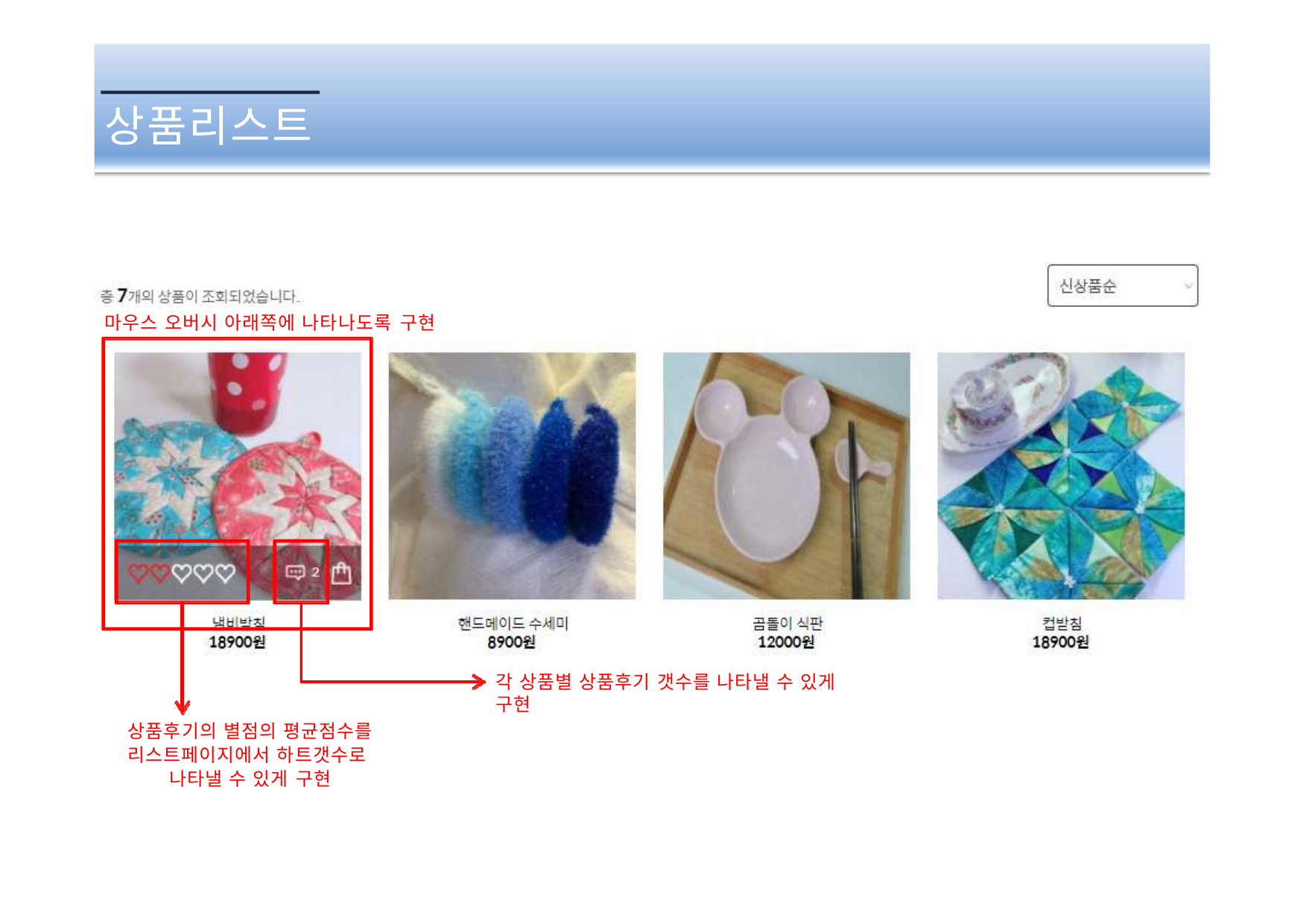

# 상품리스트

마우스 오버시 아래쪽에 나타나도록 구현
각 상품별 상품후기 갯수를 나타낼 수 있게 구현
상품후기의 별점의 평균점수를
리스트페이지에서 하트갯수로
나타낼 수 있게 구현